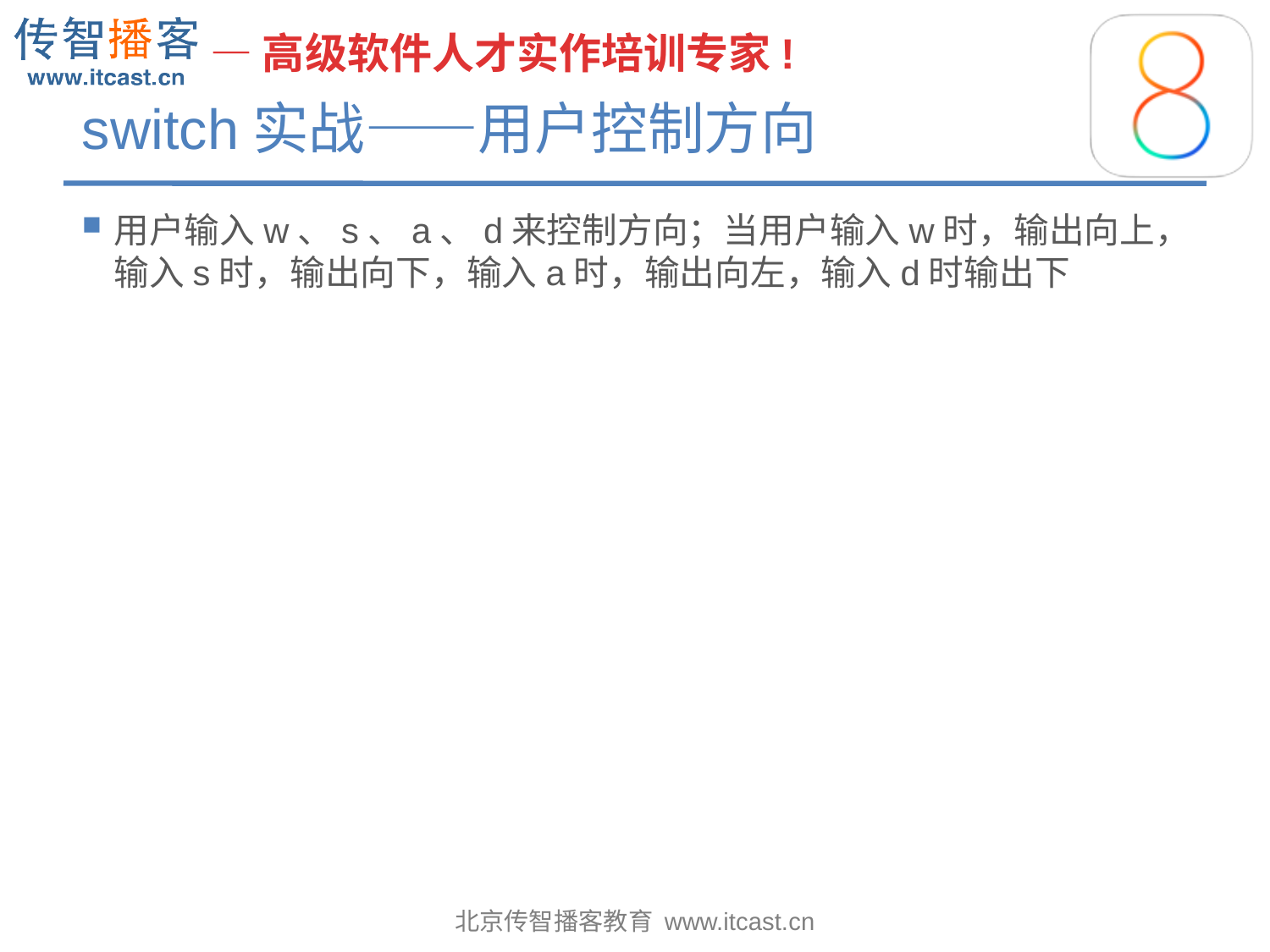

# switch实战——用户控制方向
用户输入w、s、a、d来控制方向；当用户输入w时，输出向上，输入s时，输出向下，输入a时，输出向左，输入d时输出下